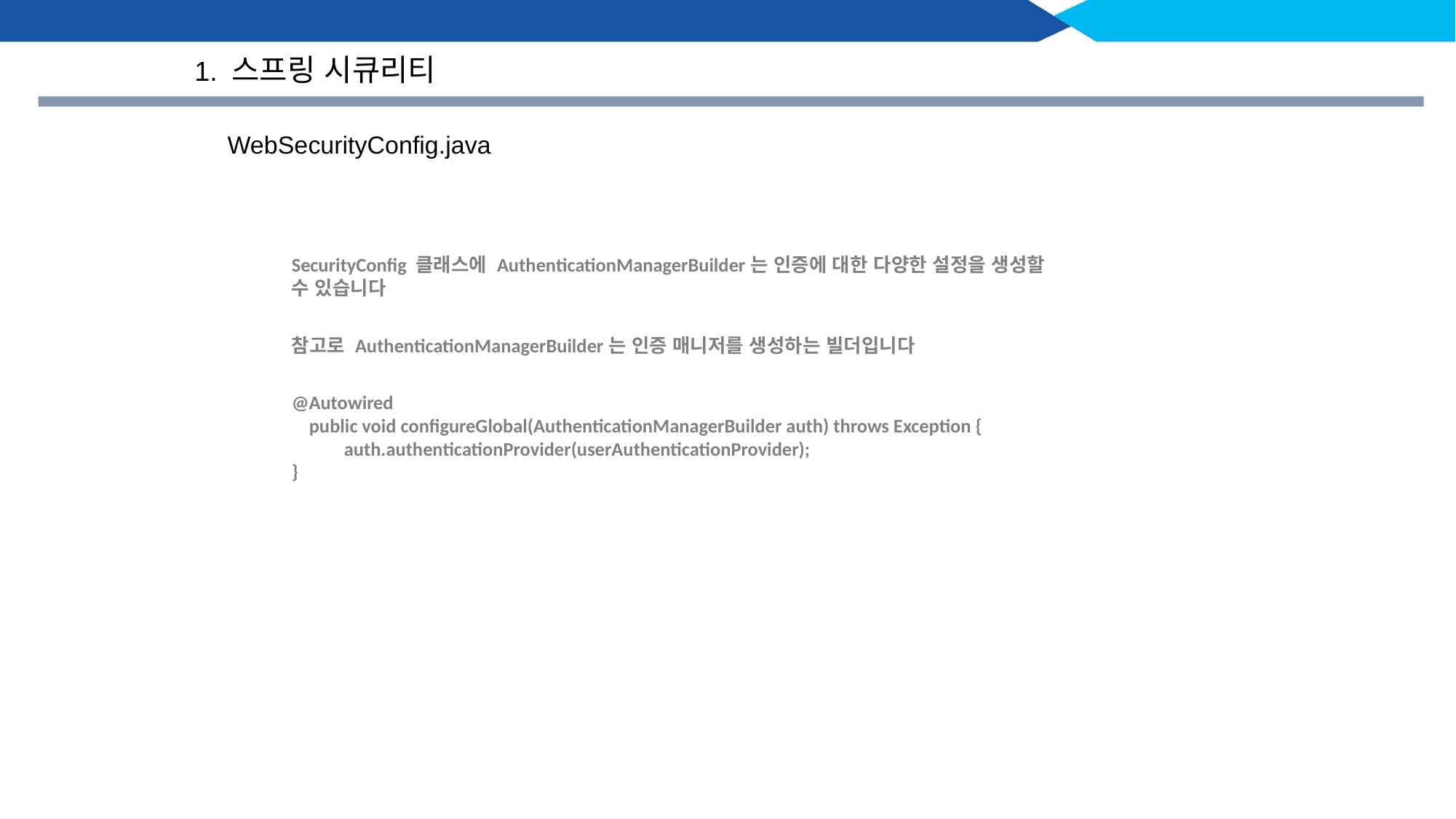

1. 스프링 시큐리티
WebSecurityConfig.java
SecurityConfig 클래스에 AuthenticationManagerBuilder는 인증에 대한 다양한 설정을 생성할 수 있습니다
참고로 AuthenticationManagerBuilder는 인증 매니저를 생성하는 빌더입니다
@Autowired
    public void configureGlobal(AuthenticationManagerBuilder auth) throws Exception {
            auth.authenticationProvider(userAuthenticationProvider);
}